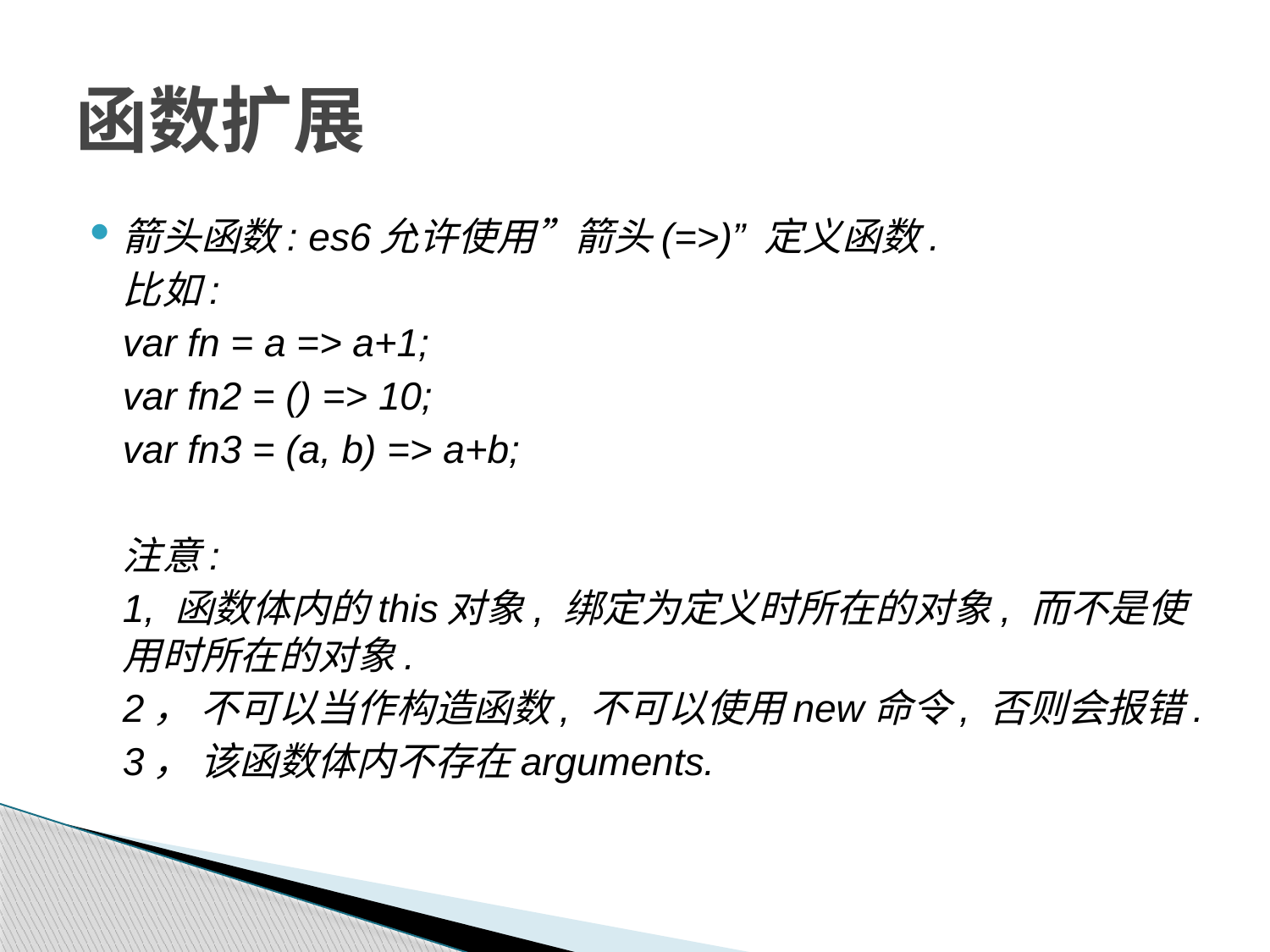

# 函数扩展
箭头函数: es6允许使用”箭头(=>)” 定义函数.
	比如:
	var fn = a => a+1;
	var fn2 = () => 10;
	var fn3 = (a, b) => a+b;

	注意:
	1, 函数体内的this对象, 绑定为定义时所在的对象, 而不是使用时所在的对象.
	2， 不可以当作构造函数, 不可以使用new命令, 否则会报错.
	3， 该函数体内不存在arguments.